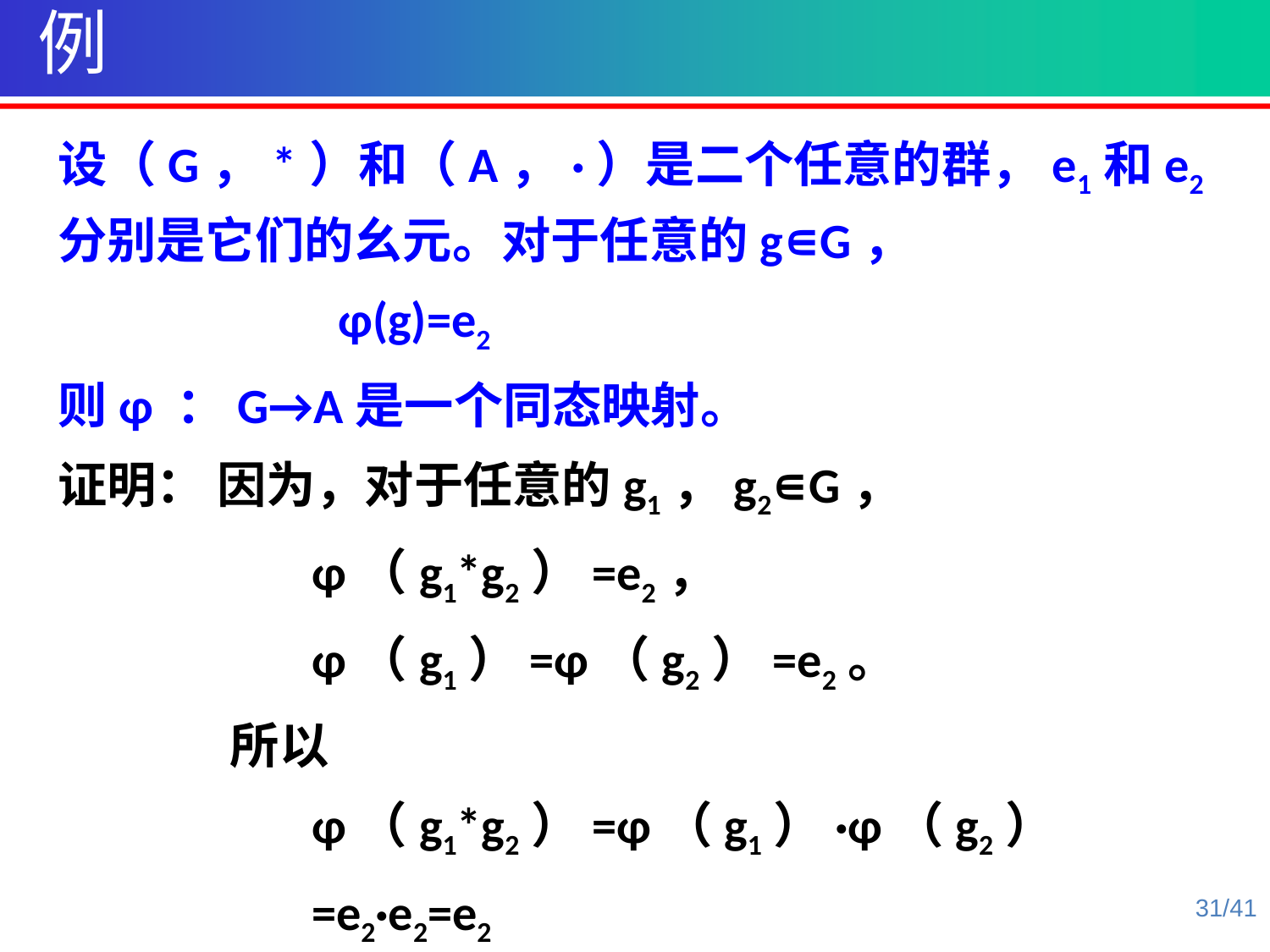

例
设（G，*）和（A，·）是二个任意的群，e1和e2分别是它们的幺元。对于任意的g∊G，
                         φ(g)=e2
则φ ：G→A是一个同态映射。
证明： 因为，对于任意的g1，g2∊G，
		φ（g1*g2）=e2，
		φ（g1）=φ（g2）=e2。
	   所以
		φ（g1*g2）=φ（g1）·φ（g2）
		=e2·e2=e2
31/41